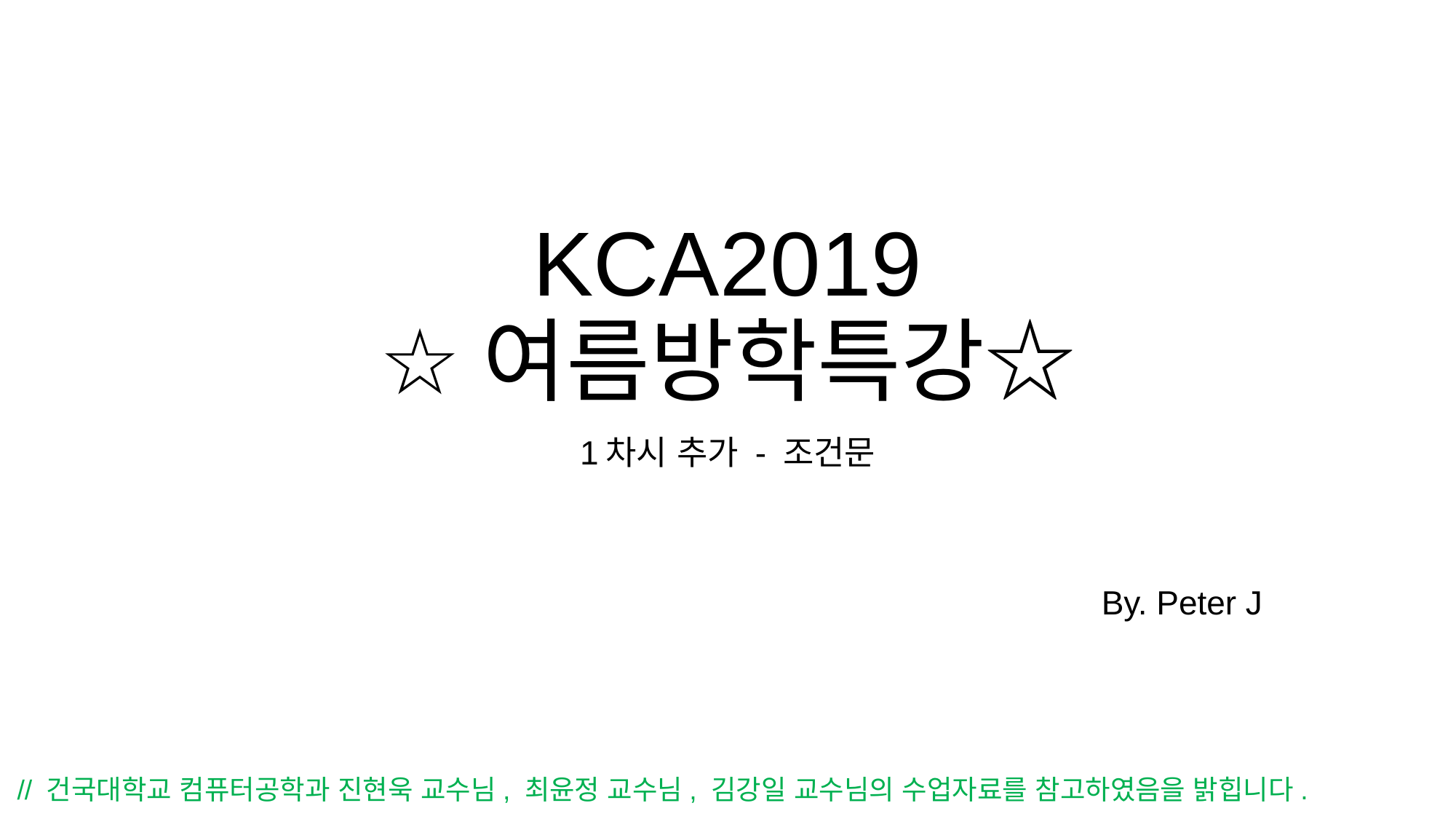

# KCA2019 ☆여름방학특강☆
1차시 추가 - 조건문

By. Peter J
// 건국대학교 컴퓨터공학과 진현욱 교수님, 최윤정 교수님, 김강일 교수님의 수업자료를 참고하였음을 밝힙니다.